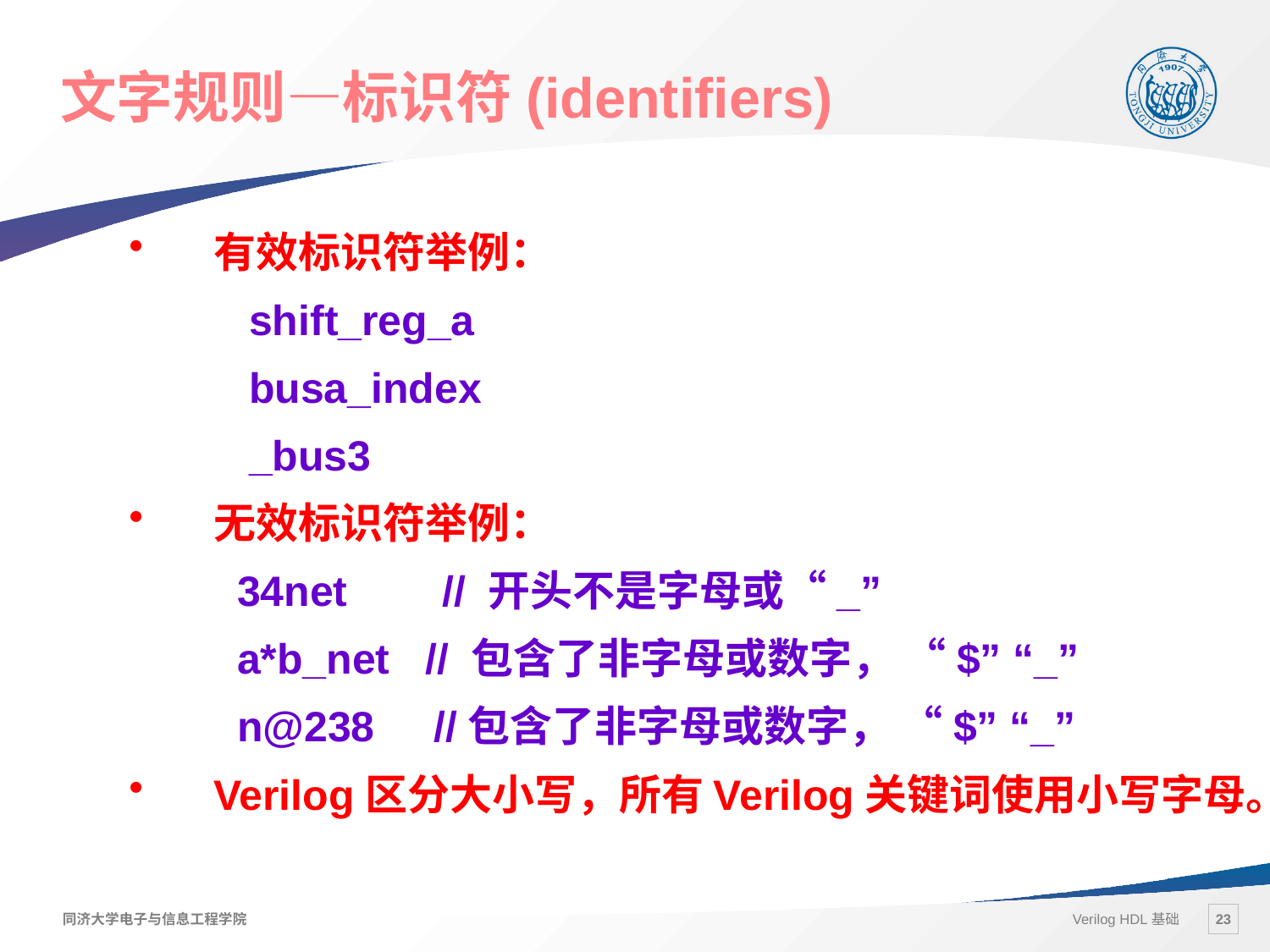

# 文字规则—标识符(identifiers)
有效标识符举例：
	   shift_reg_a
	   busa_index
	   _bus3
无效标识符举例：
	  34net        // 开头不是字母或“_”
	  a*b_net   // 包含了非字母或数字， “$” “_”
	  n@238     //包含了非字母或数字， “$” “_”
Verilog区分大小写，所有Verilog关键词使用小写字母。